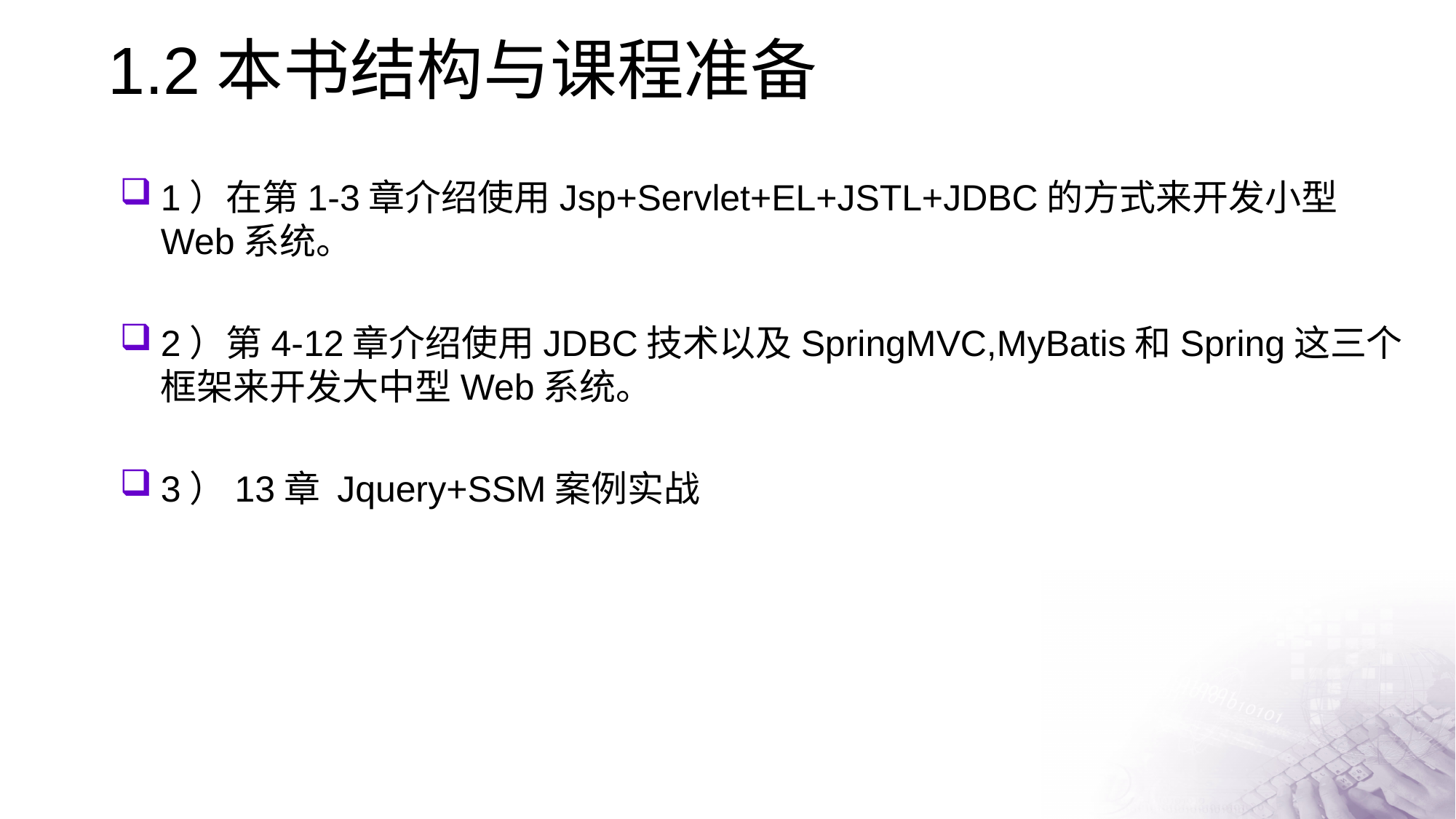

# 1.2本书结构与课程准备
1）在第1-3章介绍使用Jsp+Servlet+EL+JSTL+JDBC的方式来开发小型Web系统。

2）第4-12章介绍使用JDBC技术以及SpringMVC,MyBatis和Spring这三个框架来开发大中型Web系统。

3）13章 Jquery+SSM案例实战